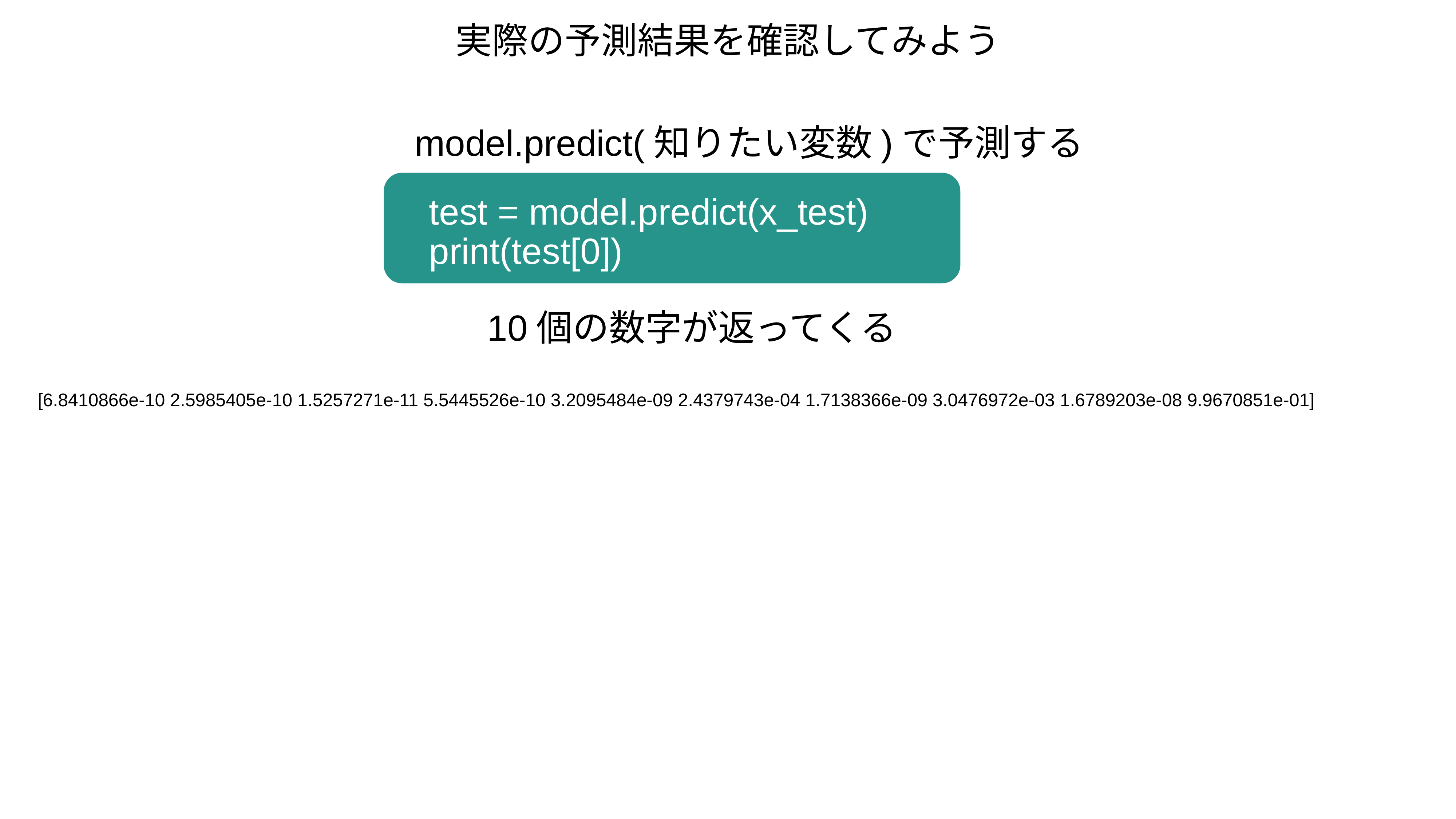

実際の予測結果を確認してみよう
model.predict(知りたい変数)で予測する

test = model.predict(x_test)
print(test[0])
10個の数字が返ってくる
[6.8410866e-10 2.5985405e-10 1.5257271e-11 5.5445526e-10 3.2095484e-09 2.4379743e-04 1.7138366e-09 3.0476972e-03 1.6789203e-08 9.9670851e-01]